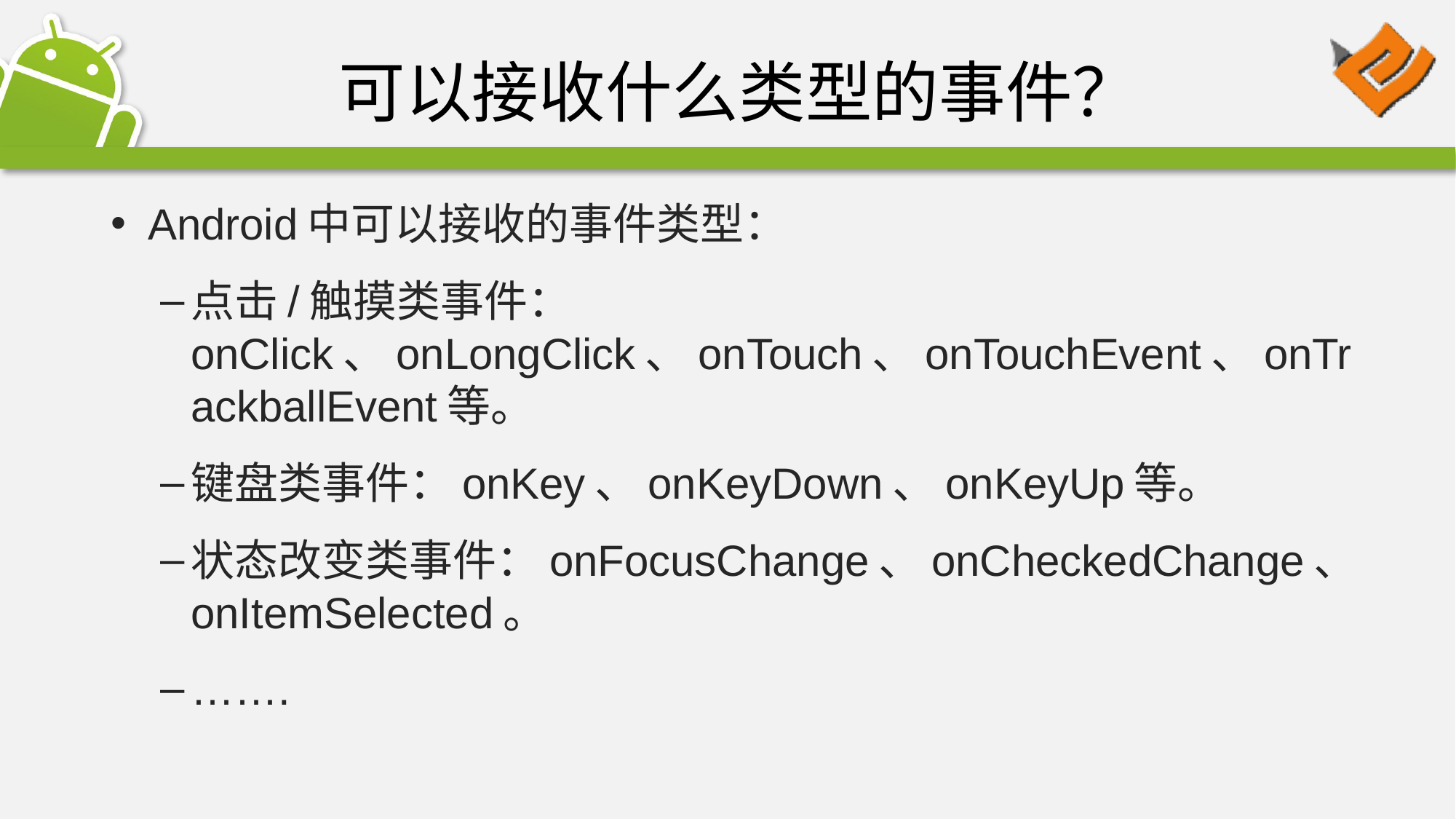

# 可以接收什么类型的事件？
Android中可以接收的事件类型：
点击/触摸类事件：onClick、onLongClick、onTouch、onTouchEvent、onTrackballEvent等。
键盘类事件：onKey、onKeyDown、onKeyUp等。
状态改变类事件：onFocusChange、onCheckedChange、onItemSelected。
…….